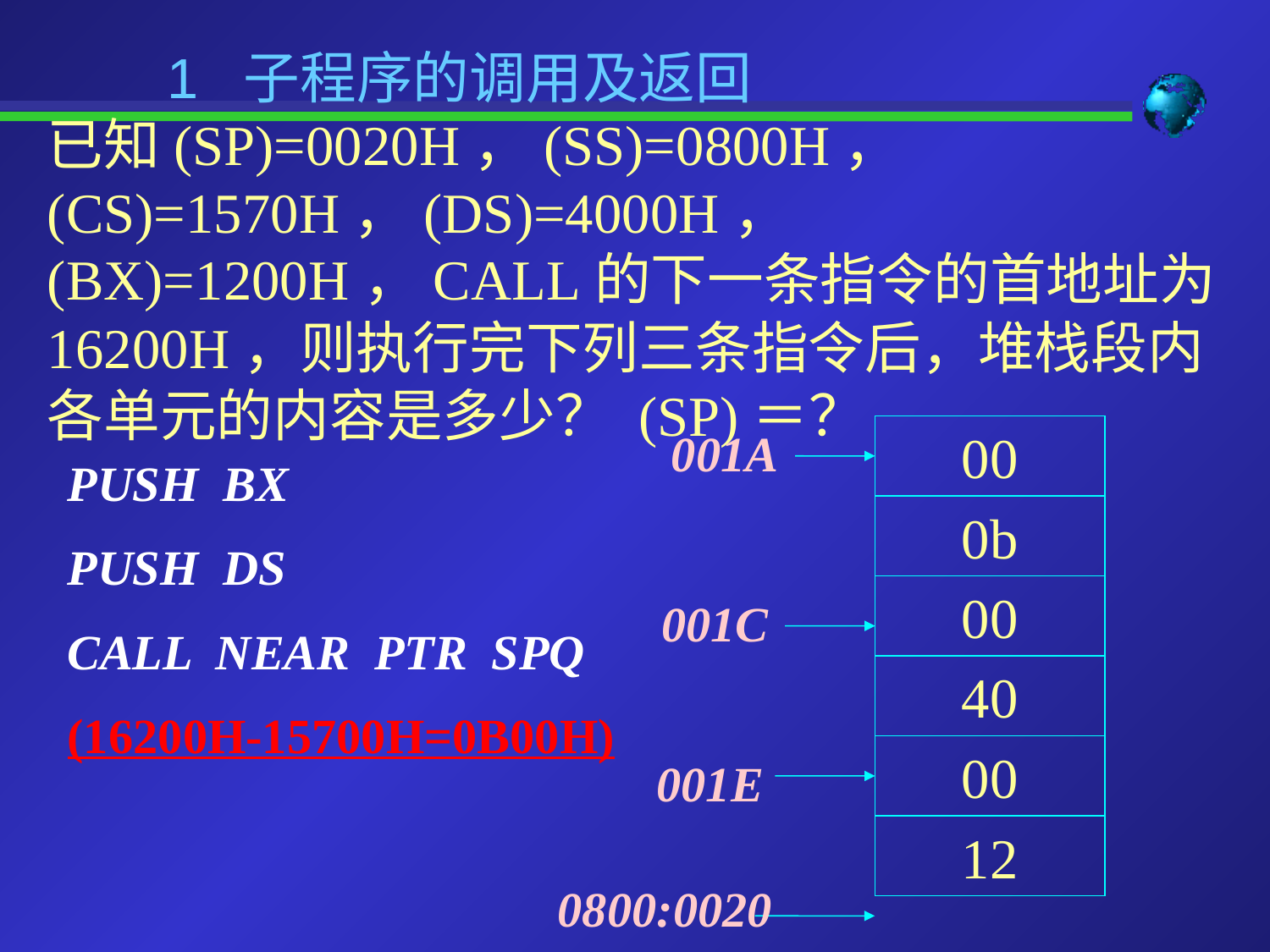

1  子程序的调用及返回
已知(SP)=0020H，(SS)=0800H，(CS)=1570H，(DS)=4000H，(BX)=1200H，CALL的下一条指令的首地址为16200H，则执行完下列三条指令后，堆栈段内各单元的内容是多少？ (SP)＝？
001A

001C

001E

0800:0020

00
0b
00
40
00
12
PUSH  BX
PUSH  DS
CALL  NEAR  PTR  SPQ
(16200H-15700H=0B00H)
56